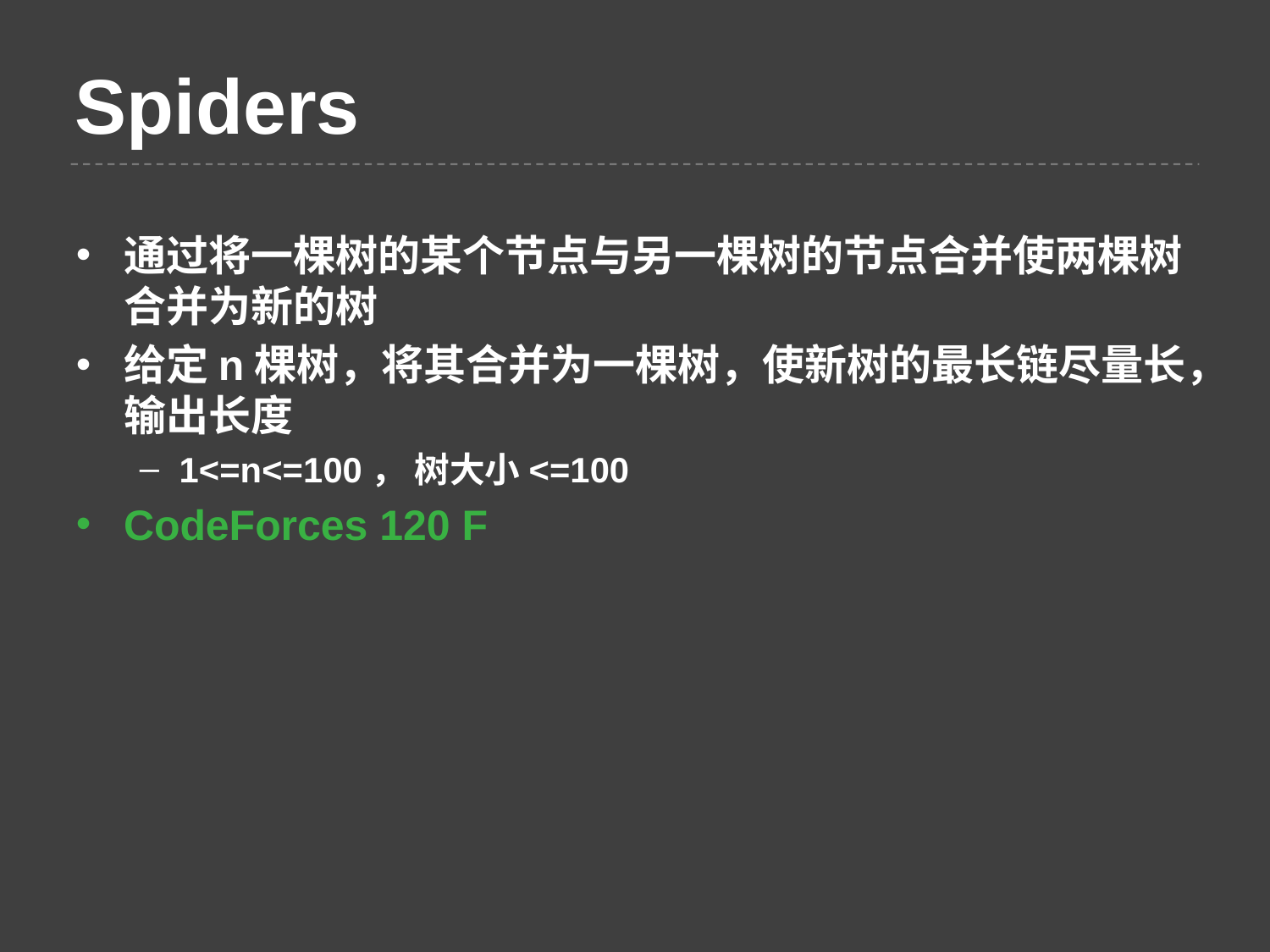

Spiders

通过将一棵树的某个节点与另一棵树的节点合并使两棵树合并为新的树
给定n棵树，将其合并为一棵树，使新树的最长链尽量长，输出长度
1<=n<=100， 树大小<=100
CodeForces 120 F